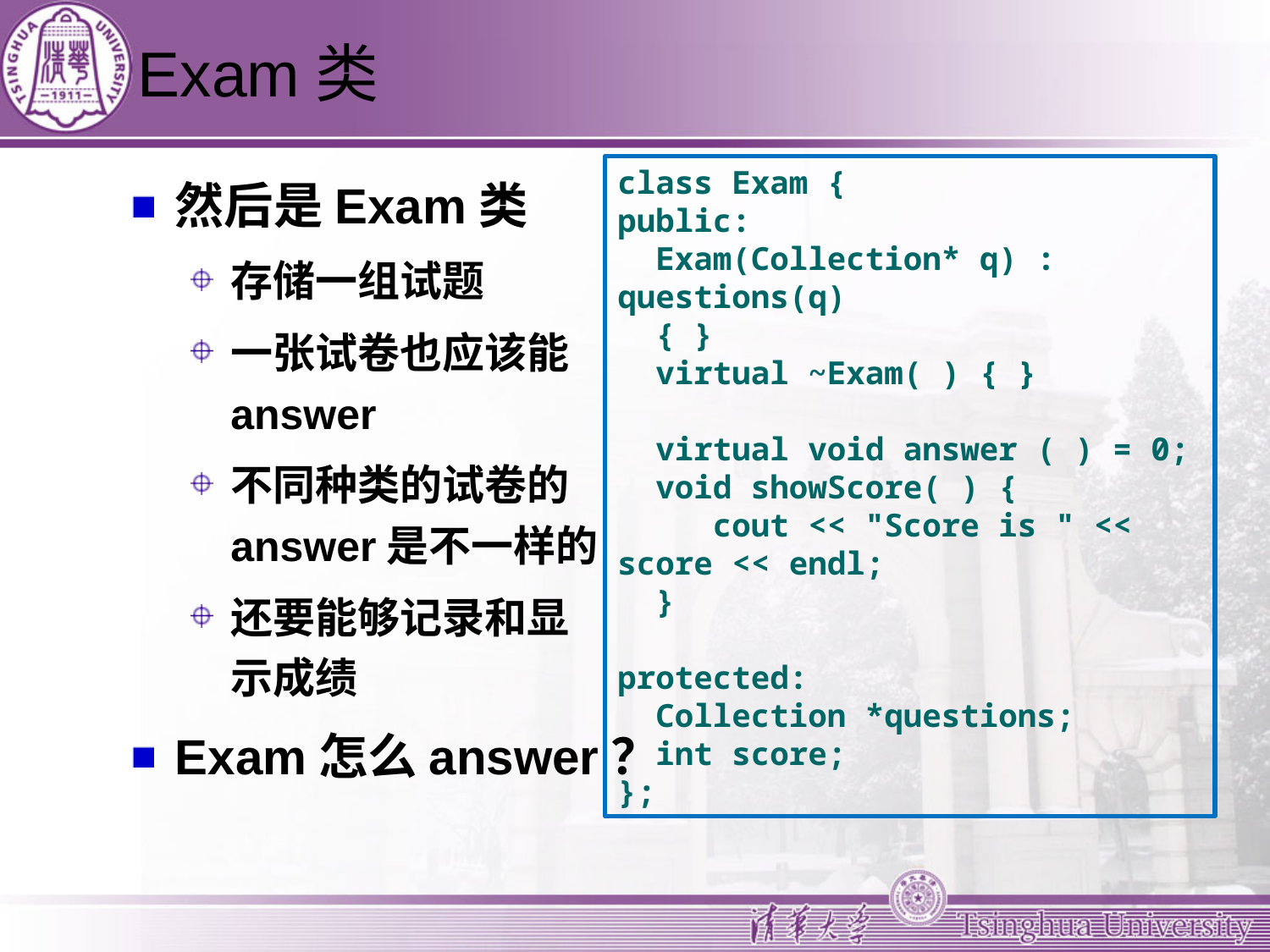

# Exam类
class Exam {
public:
  Exam(Collection* q) : questions(q)
  { }
  virtual ~Exam( ) { }

  virtual void answer ( ) = 0;
  void showScore( ) {
     cout << "Score is " << score << endl;
  }

protected:
  Collection *questions;
  int score;
};
然后是Exam类
存储一组试题
一张试卷也应该能
answer
不同种类的试卷的
answer是不一样的
还要能够记录和显
示成绩
Exam怎么answer？